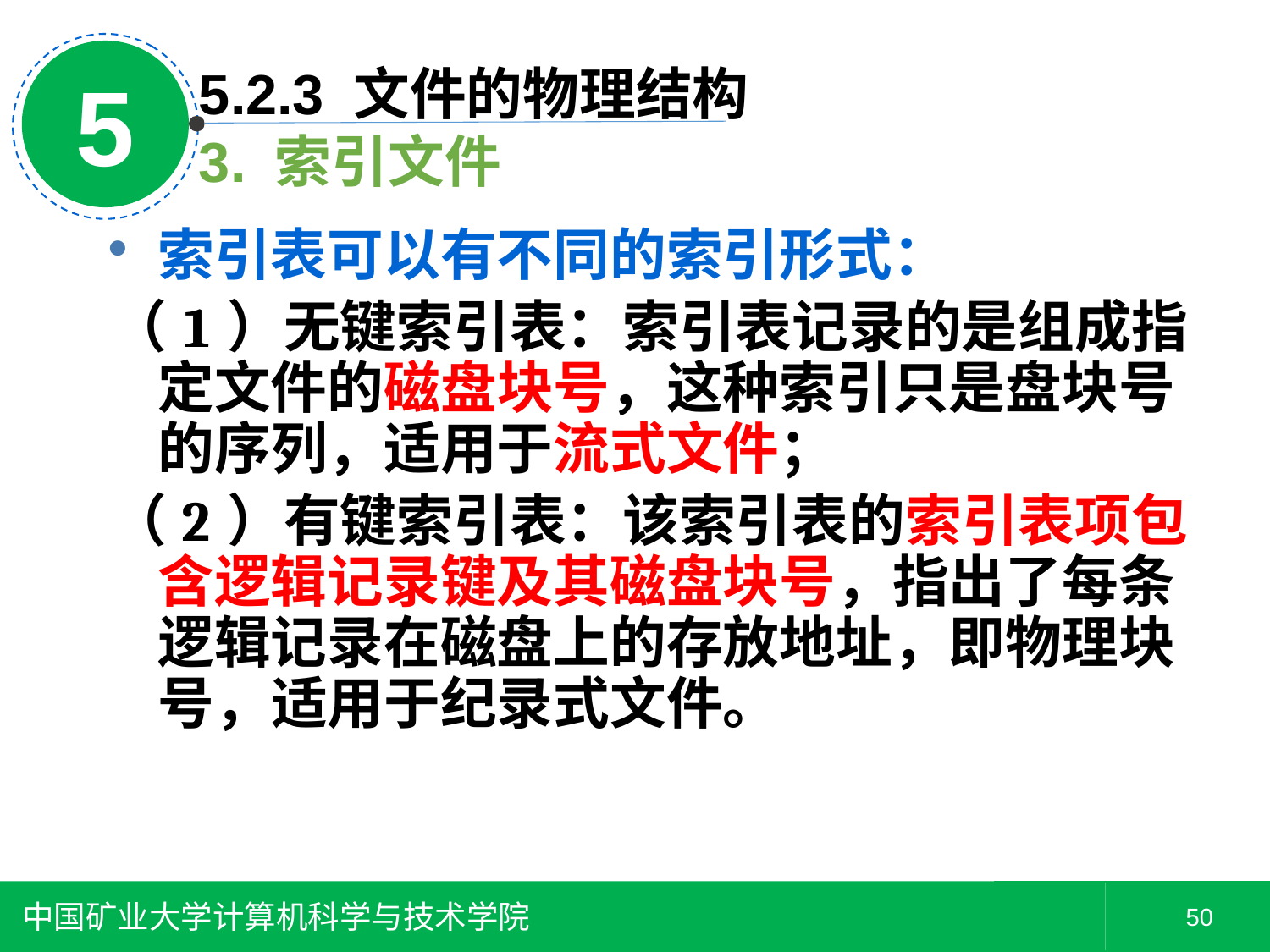

5
5.2.3 文件的物理结构
3. 索引文件

索引表可以有不同的索引形式：
（1）无键索引表：索引表记录的是组成指定文件的磁盘块号，这种索引只是盘块号的序列，适用于流式文件；
（2）有键索引表：该索引表的索引表项包含逻辑记录键及其磁盘块号，指出了每条逻辑记录在磁盘上的存放地址，即物理块号，适用于纪录式文件。